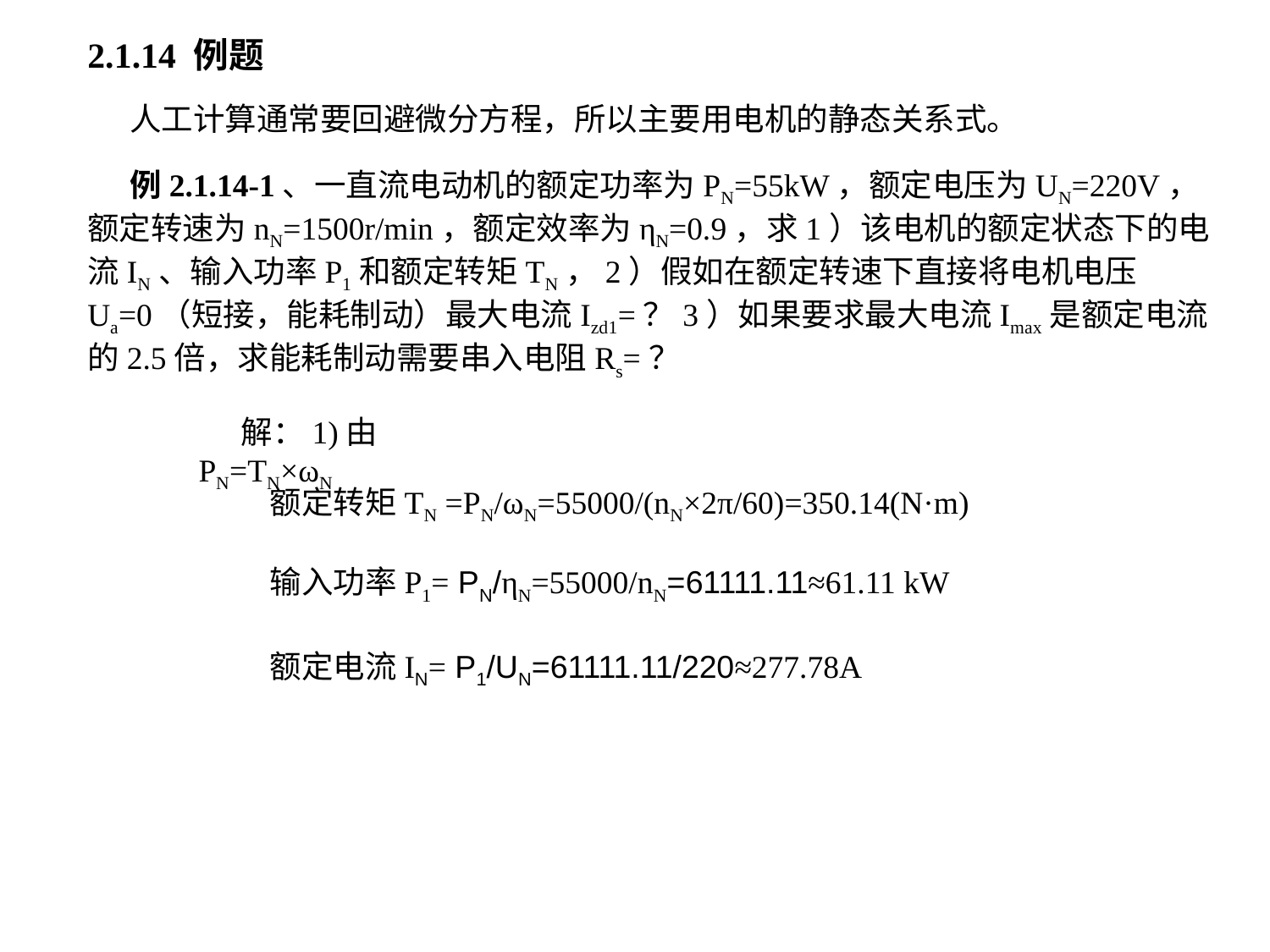

2.1.14 例题
人工计算通常要回避微分方程，所以主要用电机的静态关系式。
例2.1.14-1、一直流电动机的额定功率为PN=55kW，额定电压为UN=220V，额定转速为nN=1500r/min，额定效率为ηN=0.9，求1）该电机的额定状态下的电流IN、输入功率P1和额定转矩TN，2）假如在额定转速下直接将电机电压Ua=0（短接，能耗制动）最大电流Izd1=？3）如果要求最大电流Imax是额定电流的2.5倍，求能耗制动需要串入电阻Rs=？
解：1)由PN=TN×ωN
额定转矩TN =PN/ωN=55000/(nN×2π/60)=350.14(N·m)
输入功率P1= PN/ηN=55000/nN=61111.11≈61.11 kW
额定电流IN= P1/UN=61111.11/220≈277.78A